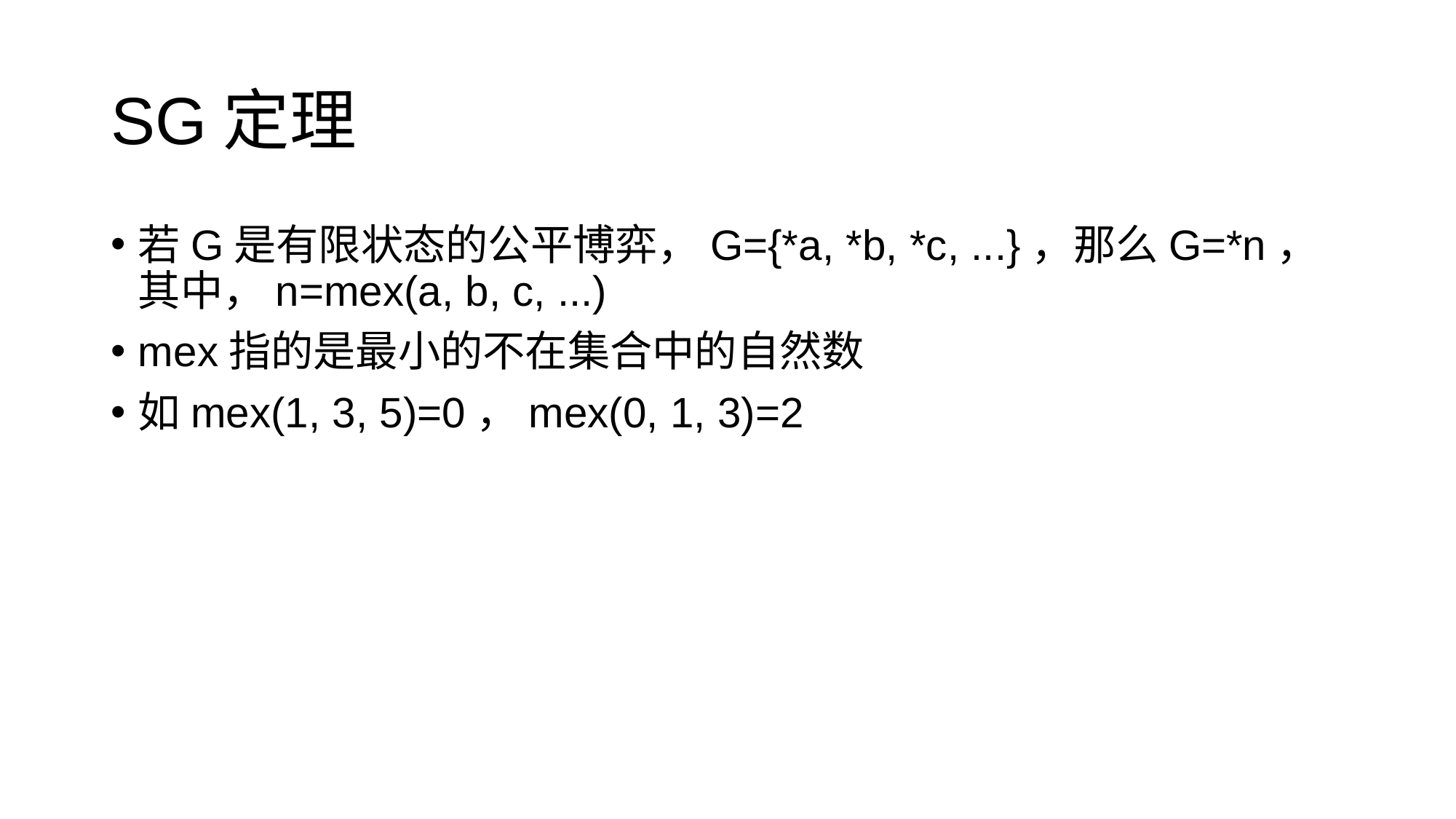

# SG定理
若G是有限状态的公平博弈，G={*a, *b, *c, ...}，那么G=*n，其中，n=mex(a, b, c, ...)
mex指的是最小的不在集合中的自然数
如mex(1, 3, 5)=0，mex(0, 1, 3)=2